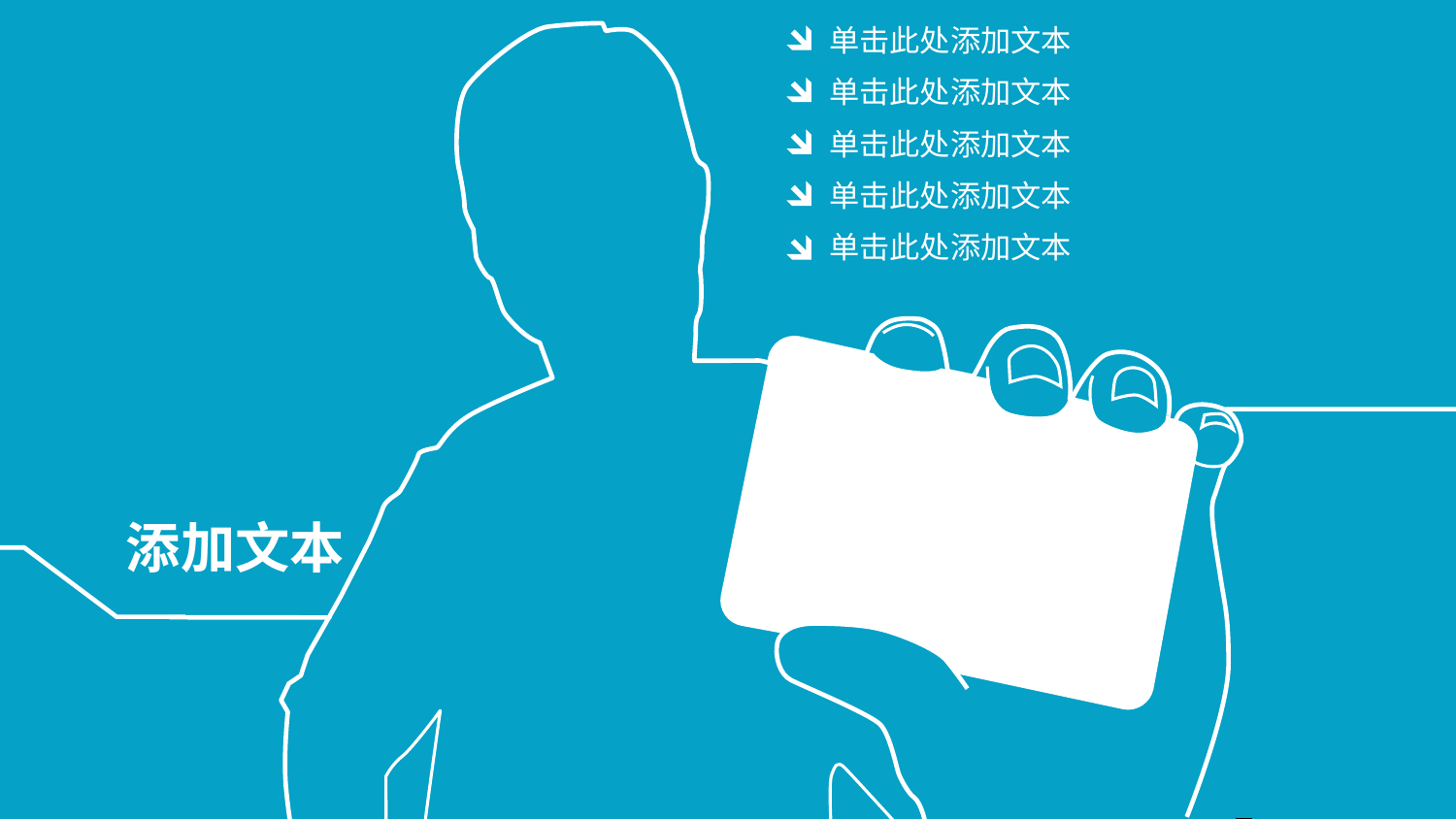

单击此处添加文本

单击此处添加文本

单击此处添加文本

单击此处添加文本

单击此处添加文本

添加文本